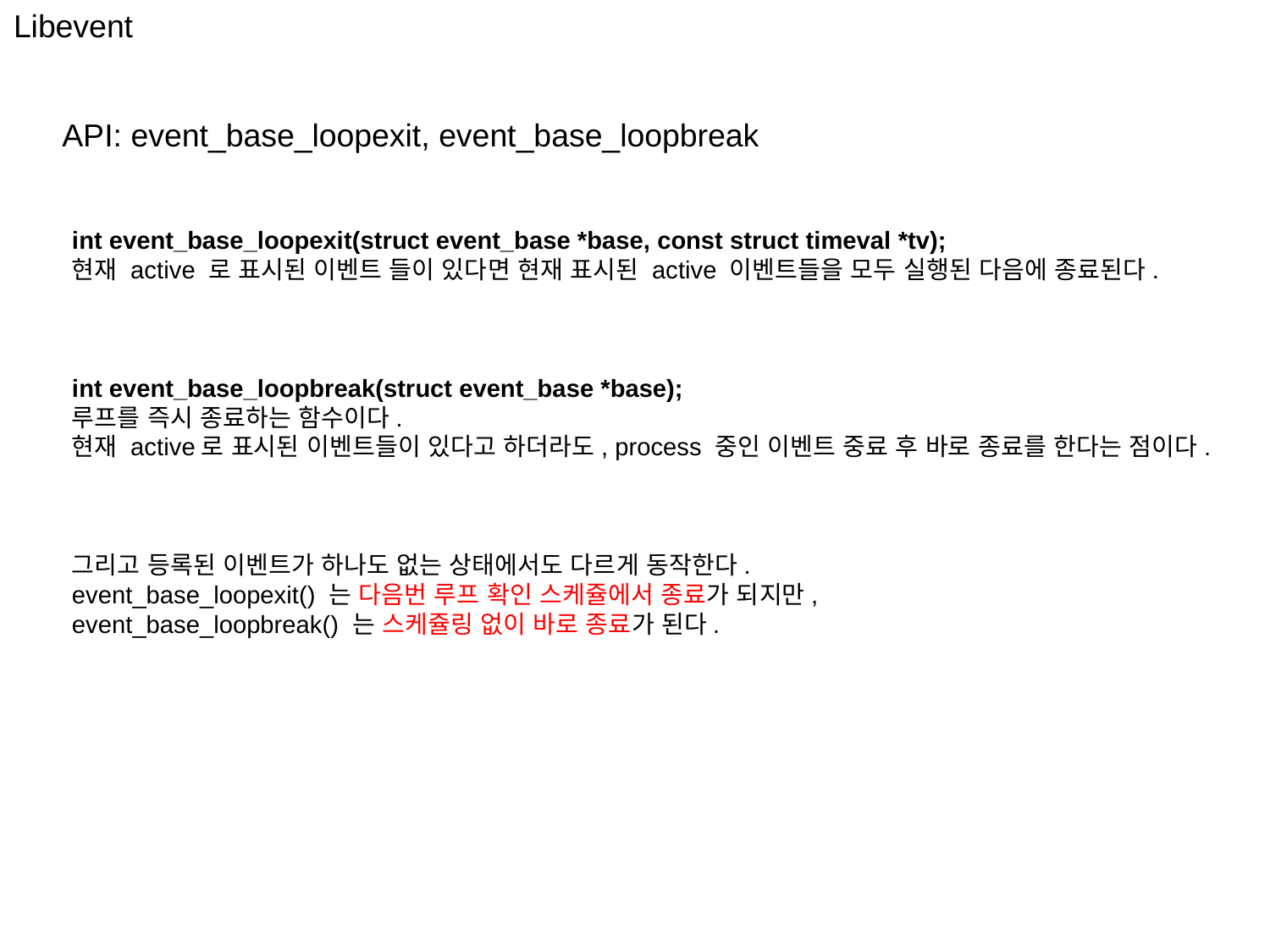

Libevent
API: event_base_loopexit, event_base_loopbreak
int event_base_loopexit(struct event_base *base, const struct timeval *tv);
현재 active 로 표시된 이벤트 들이 있다면 현재 표시된 active 이벤트들을 모두 실행된 다음에 종료된다.

int event_base_loopbreak(struct event_base *base);
루프를 즉시 종료하는 함수이다.
현재 active로 표시된 이벤트들이 있다고 하더라도, process 중인 이벤트 중료 후 바로 종료를 한다는 점이다.

그리고 등록된 이벤트가 하나도 없는 상태에서도 다르게 동작한다.
event_base_loopexit() 는 다음번 루프 확인 스케쥴에서 종료가 되지만,
event_base_loopbreak() 는 스케쥴링 없이 바로 종료가 된다.